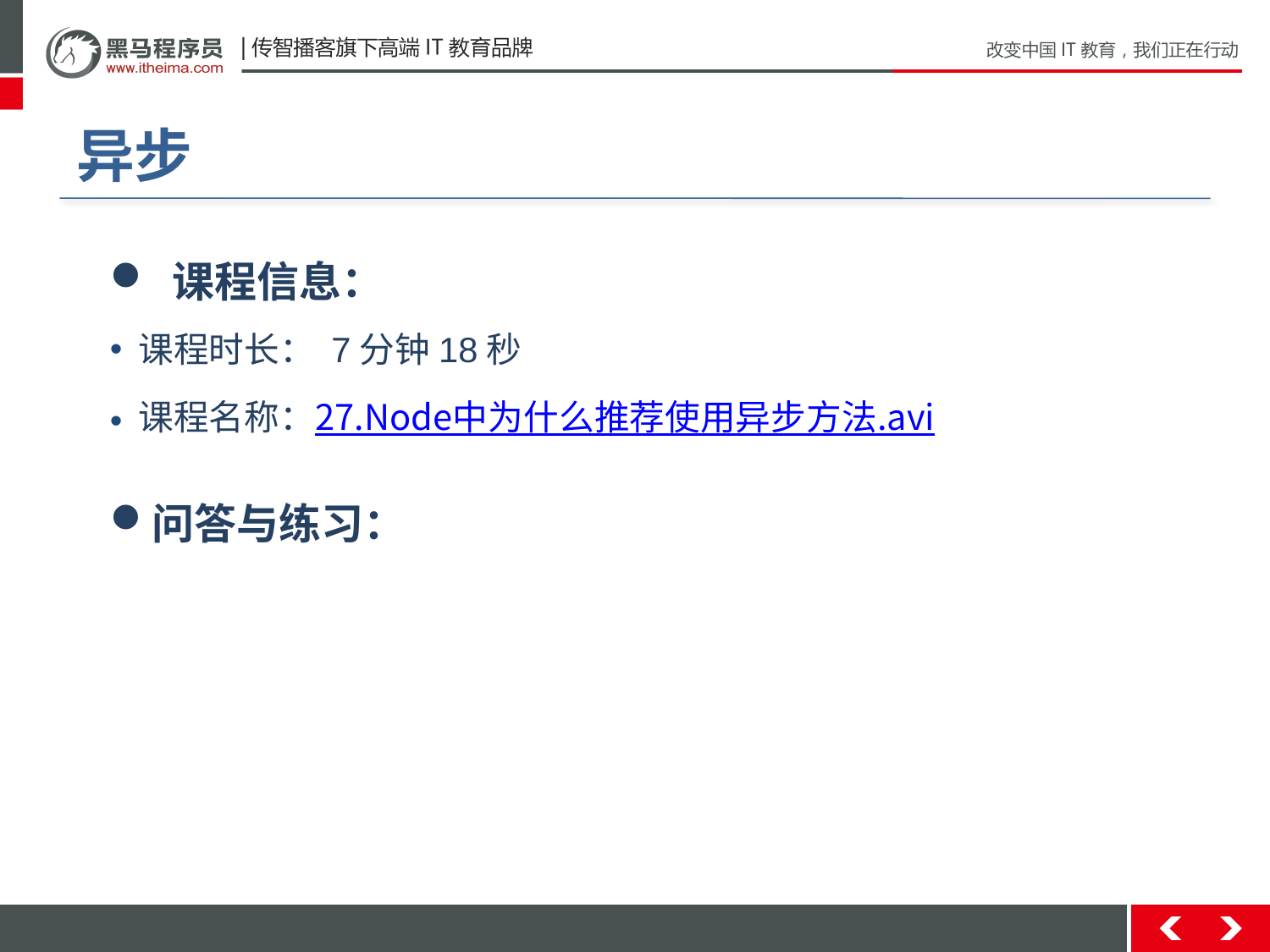

# 异步
 课程信息：
 课程时长： 7分钟18秒
 课程名称：27.Node中为什么推荐使用异步方法.avi
问答与练习：